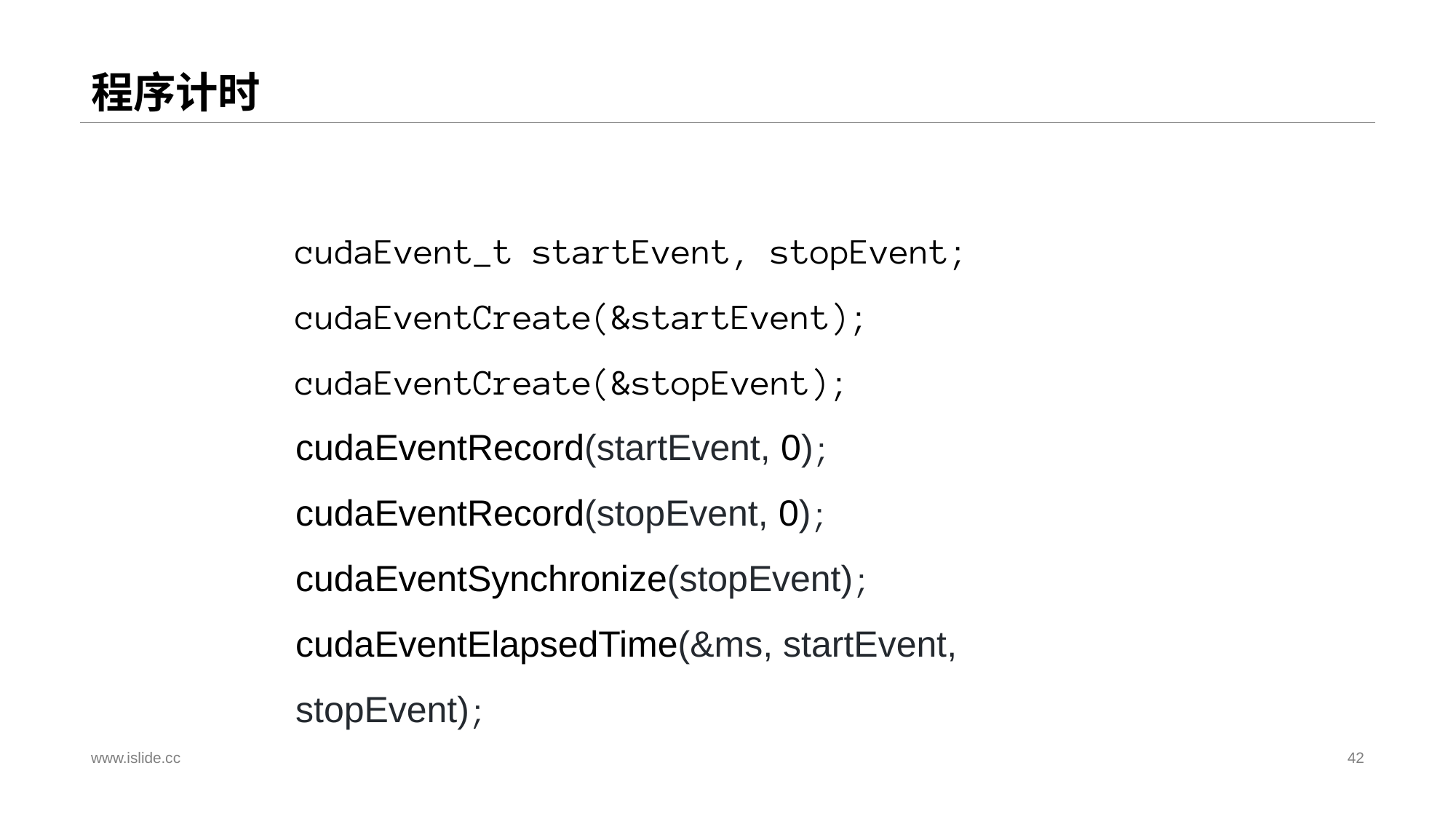

# 程序计时
cudaEvent_t startEvent, stopEvent;
cudaEventCreate(&startEvent);
cudaEventCreate(&stopEvent);
cudaEventRecord(startEvent, 0);
cudaEventRecord(stopEvent, 0);
cudaEventSynchronize(stopEvent);
cudaEventElapsedTime(&ms, startEvent, stopEvent);
www.islide.cc
42